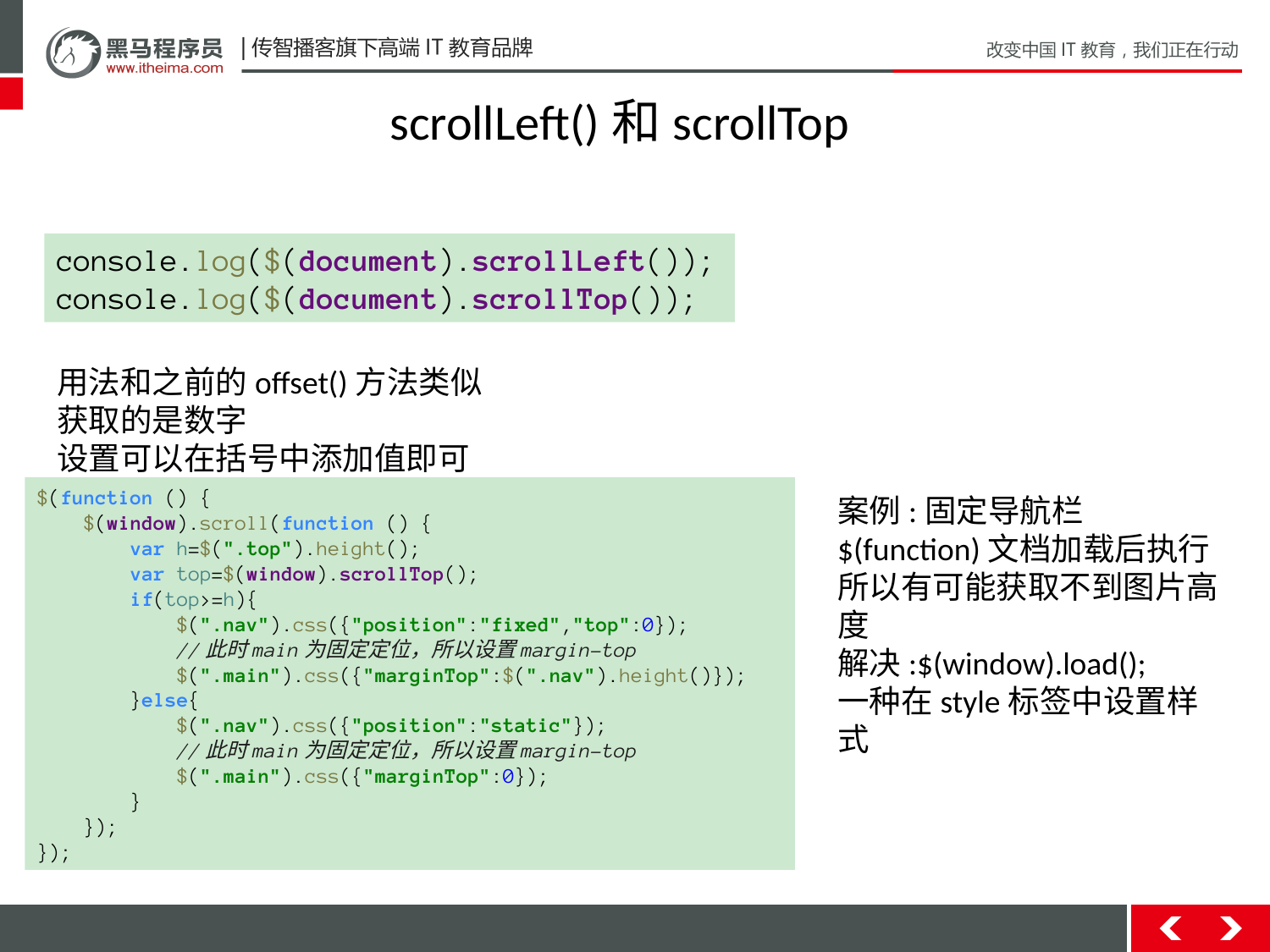

scrollLeft()和scrollTop
console.log($(document).scrollLeft());
console.log($(document).scrollTop());
用法和之前的offset()方法类似
获取的是数字
设置可以在括号中添加值即可
$(function () {
    $(window).scroll(function () {
        var h=$(".top").height();
        var top=$(window).scrollTop();
        if(top>=h){
            $(".nav").css({"position":"fixed","top":0});
            //此时main为固定定位，所以设置margin-top
            $(".main").css({"marginTop":$(".nav").height()});
        }else{
            $(".nav").css({"position":"static"});
            //此时main为固定定位，所以设置margin-top
            $(".main").css({"marginTop":0});
        }
    });
});
案例:固定导航栏
$(function)文档加载后执行所以有可能获取不到图片高度
解决:$(window).load();
一种在style标签中设置样式